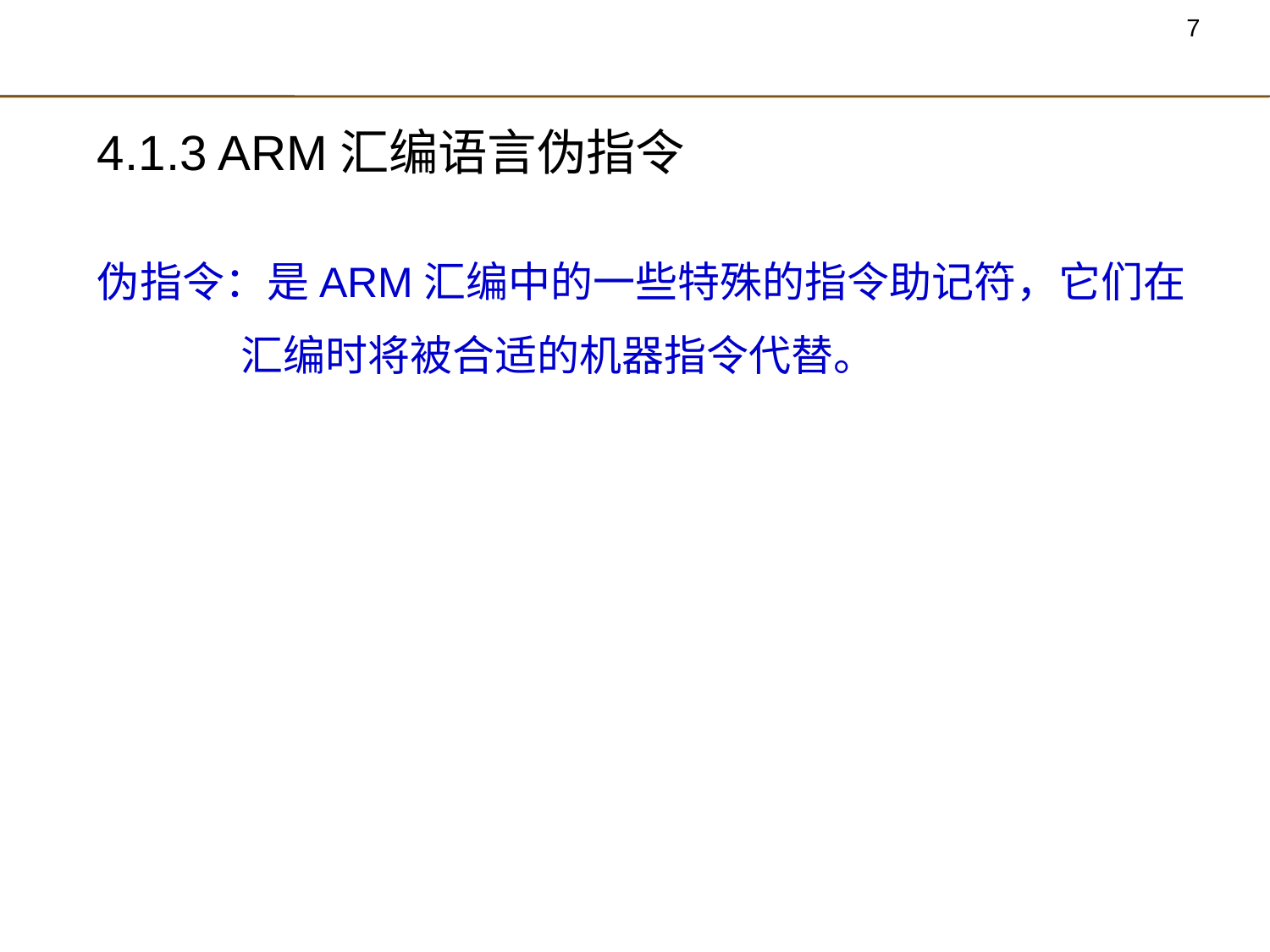

4.1.3 ARM汇编语言伪指令
伪指令：是ARM汇编中的一些特殊的指令助记符，它们在
              汇编时将被合适的机器指令代替。